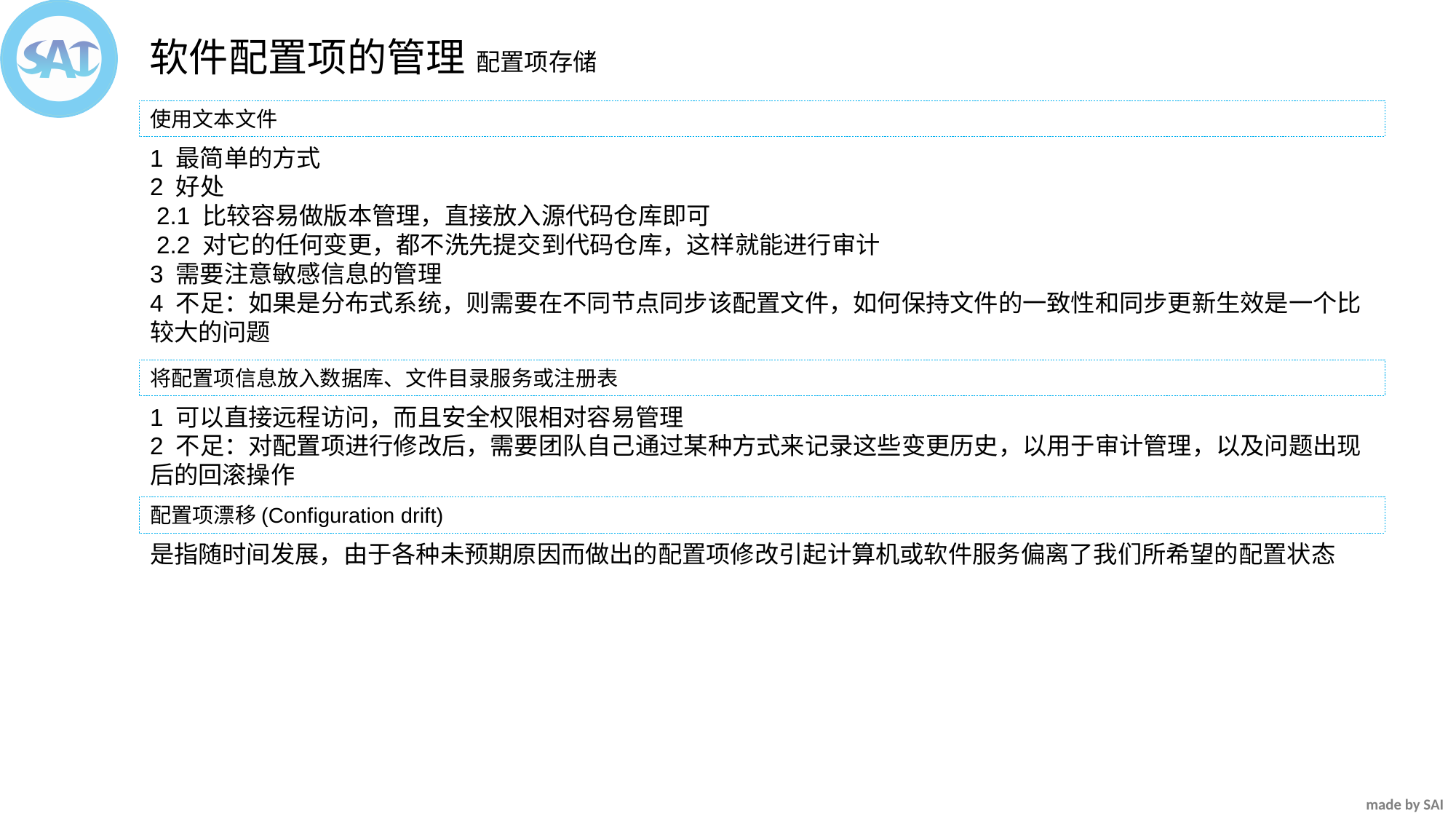

软件配置项的管理
配置项存储
使用文本文件
1 最简单的方式
2 好处
 2.1 比较容易做版本管理，直接放入源代码仓库即可
 2.2 对它的任何变更，都不洗先提交到代码仓库，这样就能进行审计
3 需要注意敏感信息的管理
4 不足：如果是分布式系统，则需要在不同节点同步该配置文件，如何保持文件的一致性和同步更新生效是一个比较大的问题
将配置项信息放入数据库、文件目录服务或注册表
1 可以直接远程访问，而且安全权限相对容易管理
2 不足：对配置项进行修改后，需要团队自己通过某种方式来记录这些变更历史，以用于审计管理，以及问题出现后的回滚操作
配置项漂移(Configuration drift)
是指随时间发展，由于各种未预期原因而做出的配置项修改引起计算机或软件服务偏离了我们所希望的配置状态